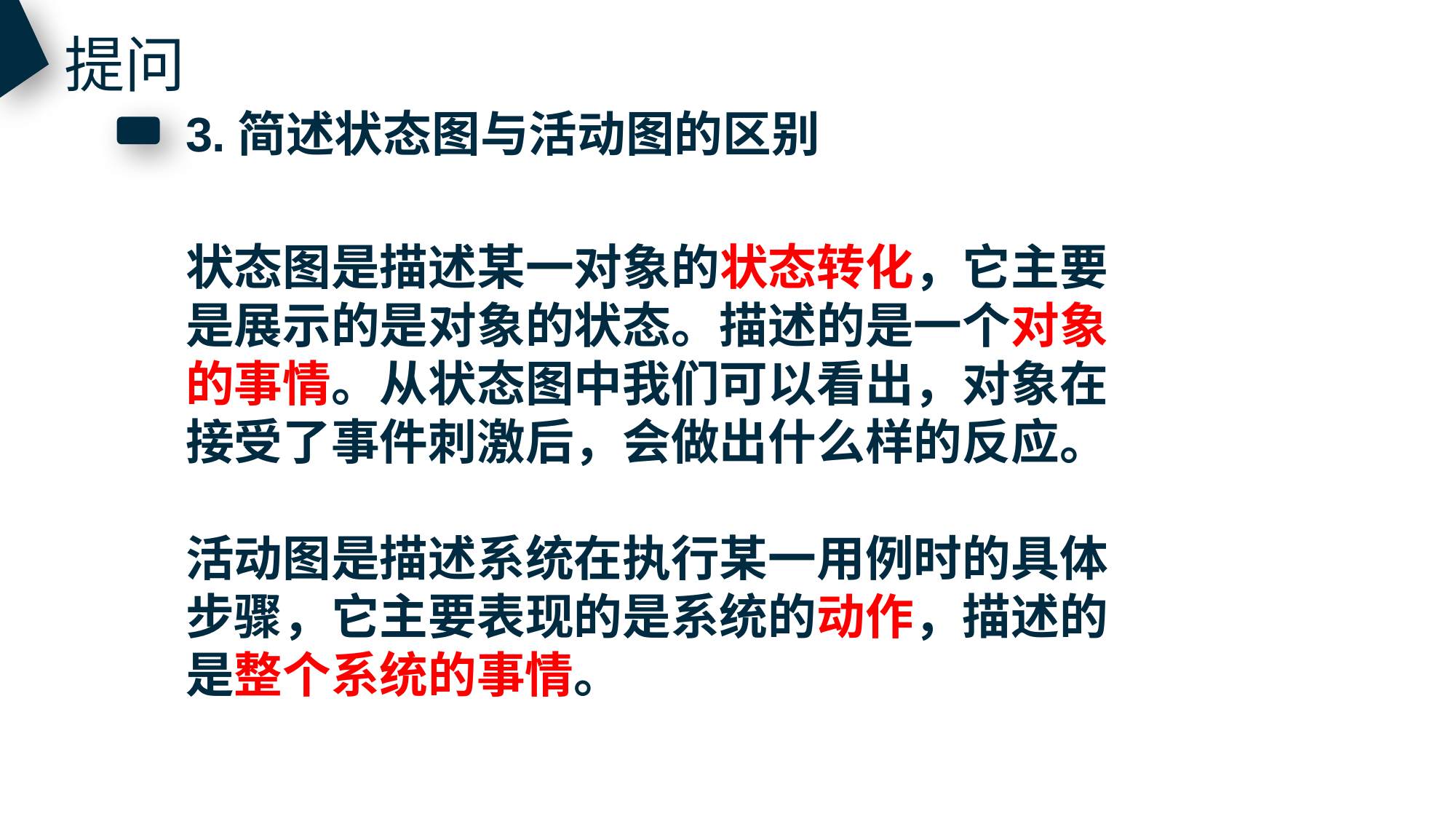

提问
3.简述状态图与活动图的区别

状态图是描述某一对象的状态转化，它主要是展示的是对象的状态。描述的是一个对象的事情。从状态图中我们可以看出，对象在接受了事件刺激后，会做出什么样的反应。

活动图是描述系统在执行某一用例时的具体步骤，它主要表现的是系统的动作，描述的是整个系统的事情。